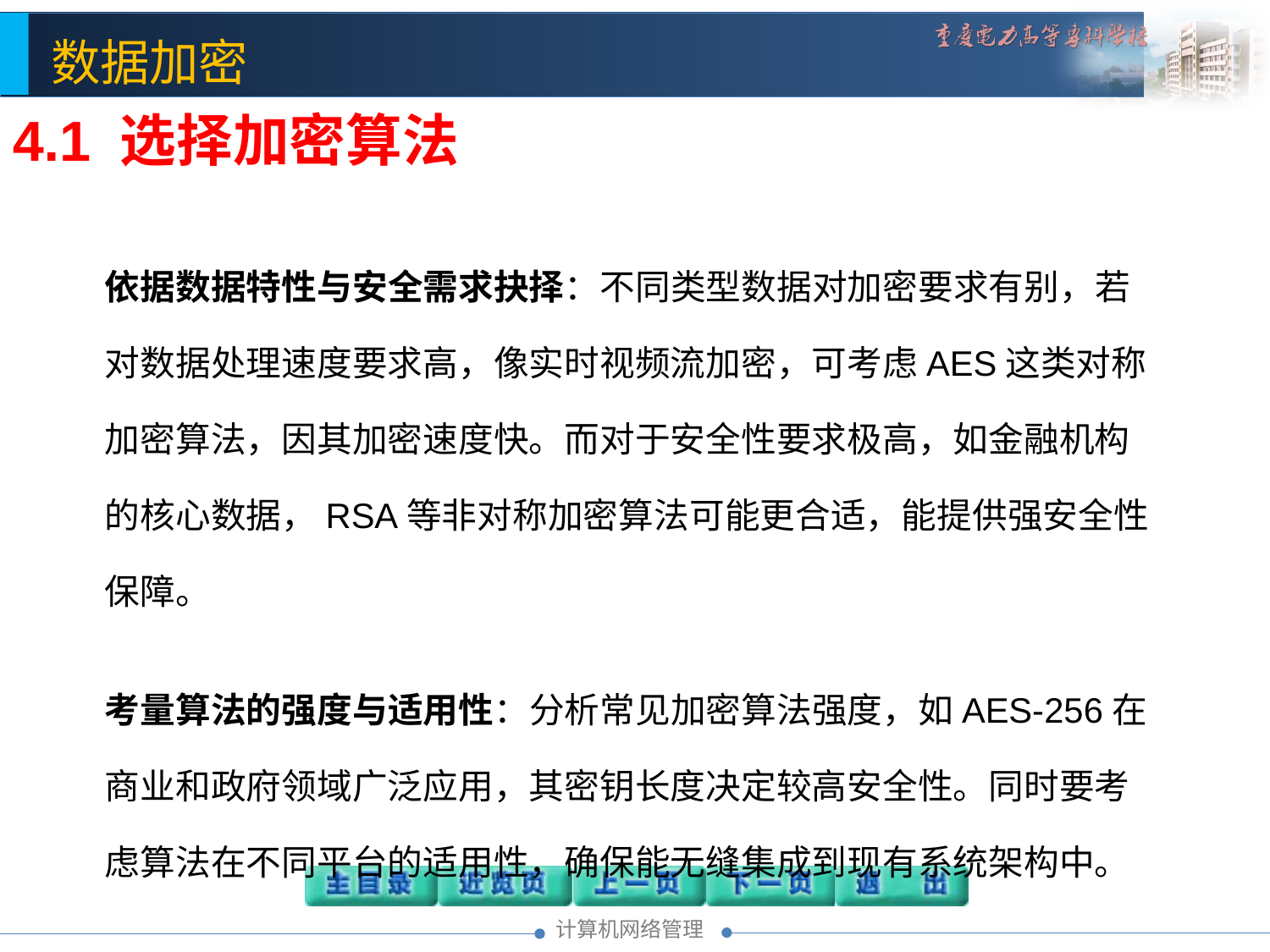

4.1 选择加密算法
依据数据特性与安全需求抉择：不同类型数据对加密要求有别，若对数据处理速度要求高，像实时视频流加密，可考虑AES这类对称加密算法，因其加密速度快。而对于安全性要求极高，如金融机构的核心数据，RSA等非对称加密算法可能更合适，能提供强安全性保障。​
考量算法的强度与适用性：分析常见加密算法强度，如AES-256在商业和政府领域广泛应用，其密钥长度决定较高安全性。同时要考虑算法在不同平台的适用性，确保能无缝集成到现有系统架构中。